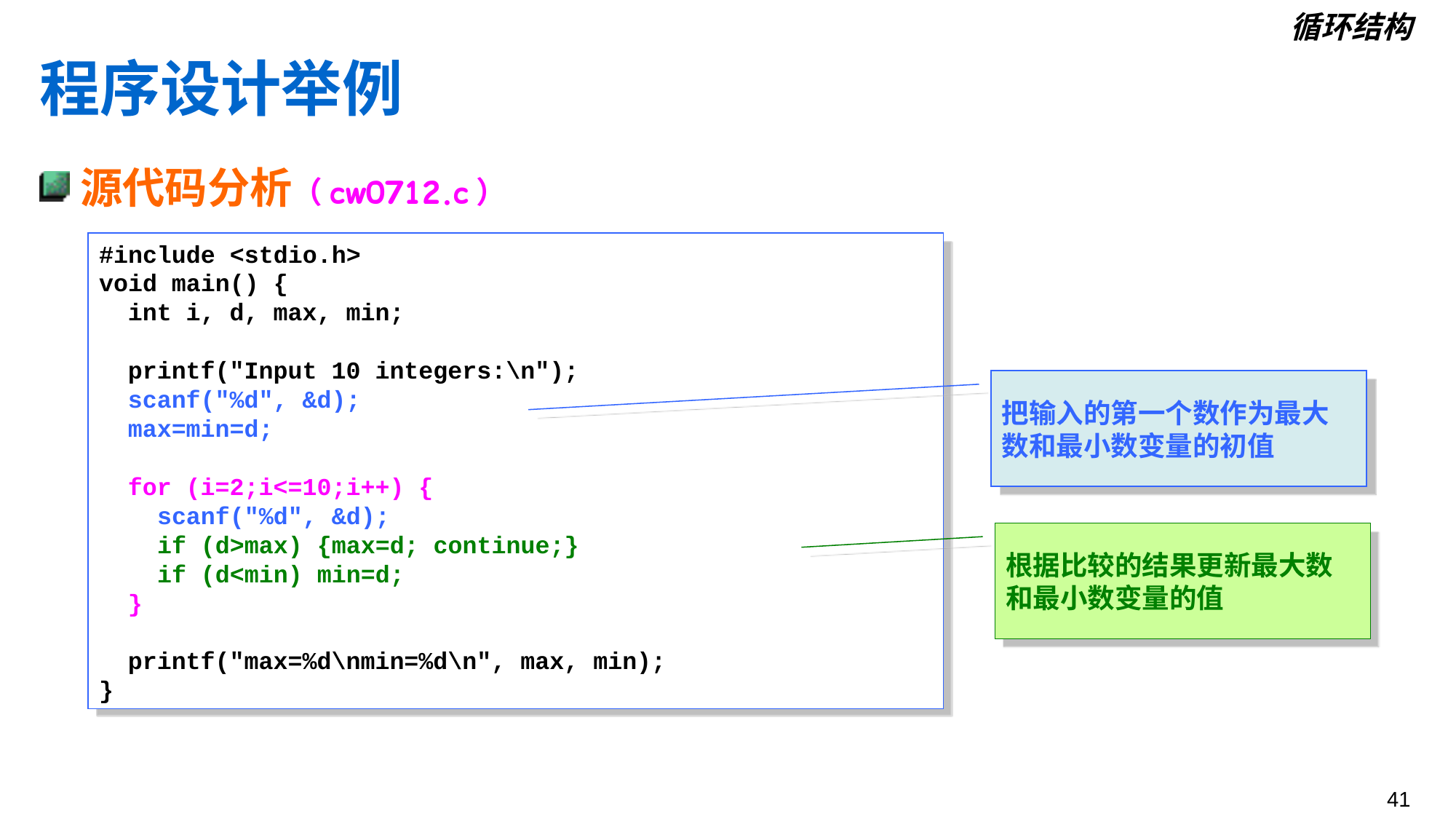

循环结构
# 程序设计举例
源代码分析（cw0712.c）

#include <stdio.h>
void main() {
  int i, d, max, min;

  printf("Input 10 integers:\n");
  scanf("%d", &d);
  max=min=d;

  for (i=2;i<=10;i++) {
    scanf("%d", &d);
    if (d>max) {max=d; continue;}
    if (d<min) min=d;
  }

  printf("max=%d\nmin=%d\n", max, min);
}
把输入的第一个数作为最大数和最小数变量的初值
根据比较的结果更新最大数和最小数变量的值
41